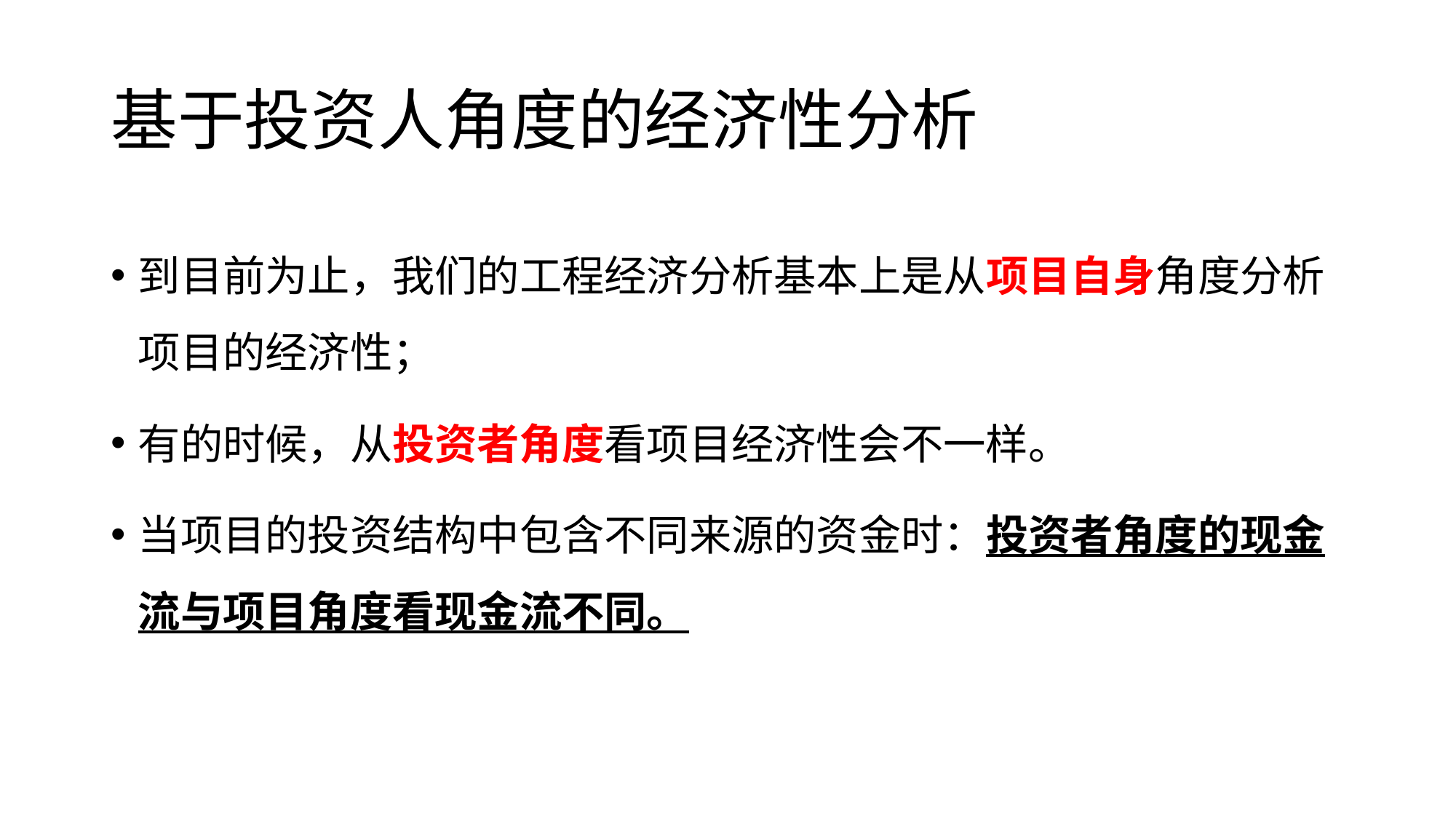

# 基于投资人角度的经济性分析
到目前为止，我们的工程经济分析基本上是从项目自身角度分析项目的经济性；
有的时候，从投资者角度看项目经济性会不一样。
当项目的投资结构中包含不同来源的资金时：投资者角度的现金流与项目角度看现金流不同。